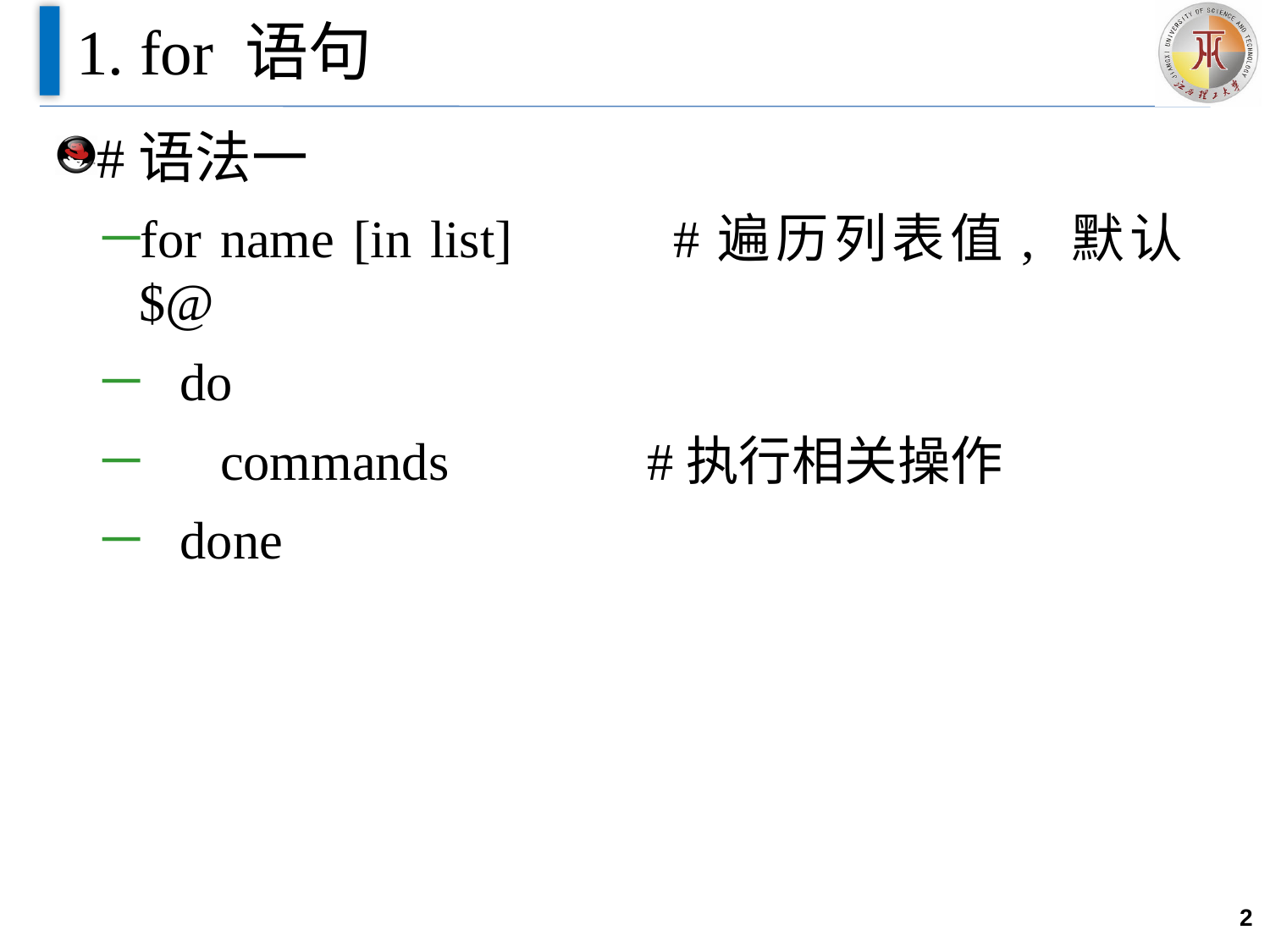

# 1. for 语句
#语法一
for name [in list]  	#遍历列表值, 默认$@
   do
      commands		#执行相关操作
   done
2